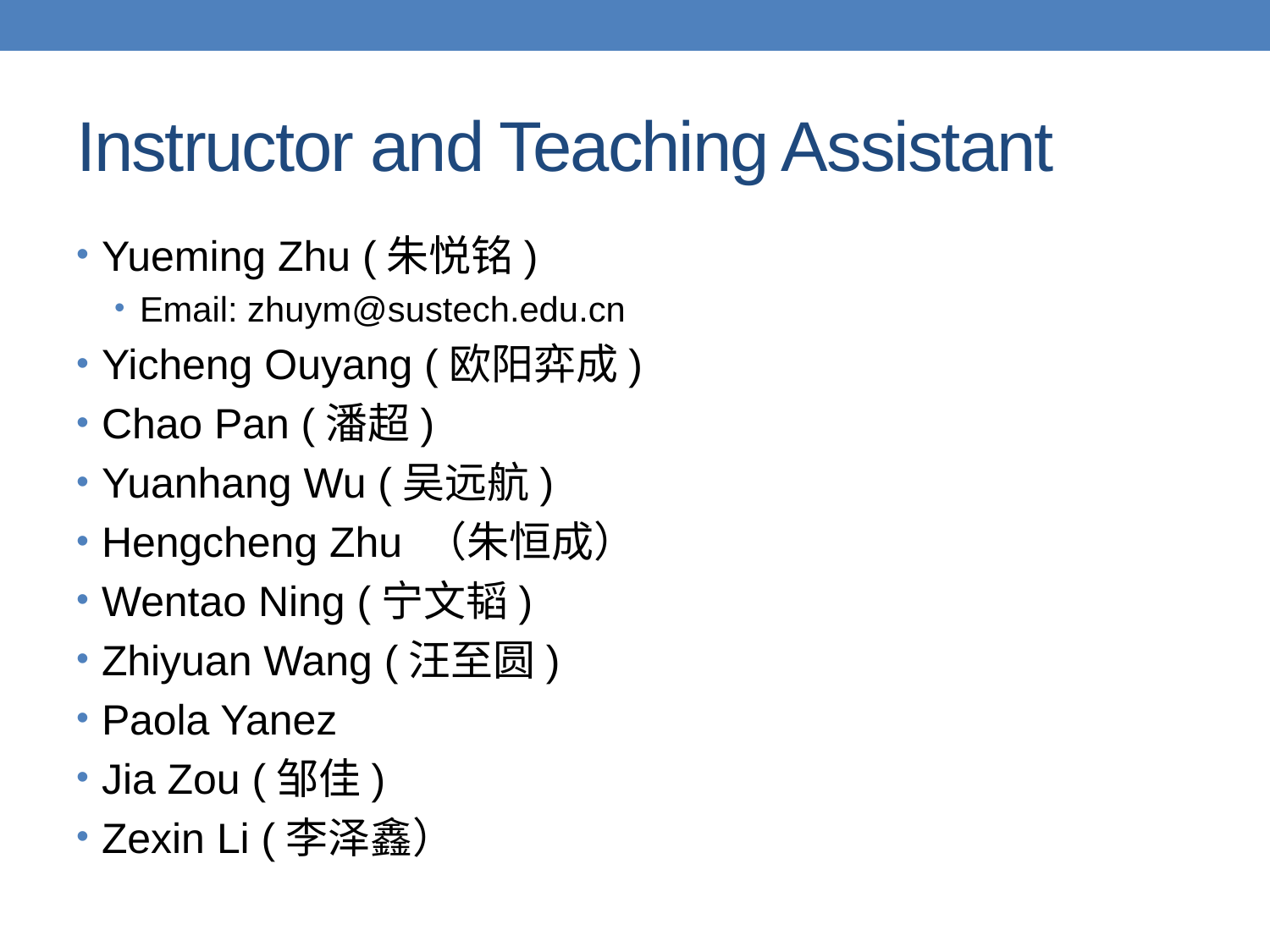

# Instructor and Teaching Assistant
Yueming Zhu (朱悦铭)
Email: zhuym@sustech.edu.cn
Yicheng Ouyang (欧阳弈成)
Chao Pan (潘超)
Yuanhang Wu (吴远航)
Hengcheng Zhu （朱恒成）
Wentao Ning (宁文韬)
Zhiyuan Wang (汪至圆)
Paola Yanez
Jia Zou (邹佳)
Zexin Li (李泽鑫）